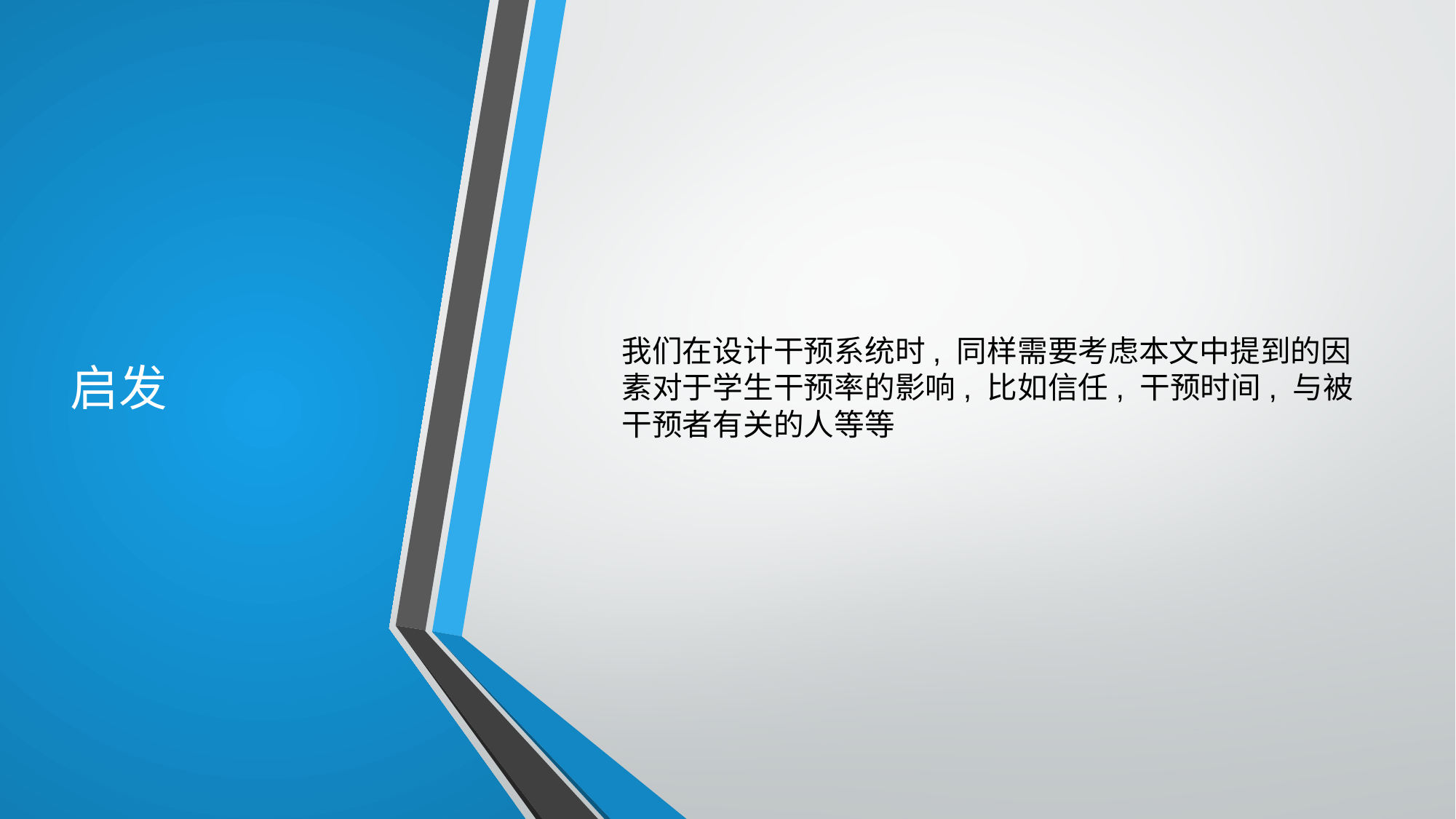

# 启发
我们在设计干预系统时, 同样需要考虑本文中提到的因素对于学生干预率的影响, 比如信任, 干预时间, 与被干预者有关的人等等